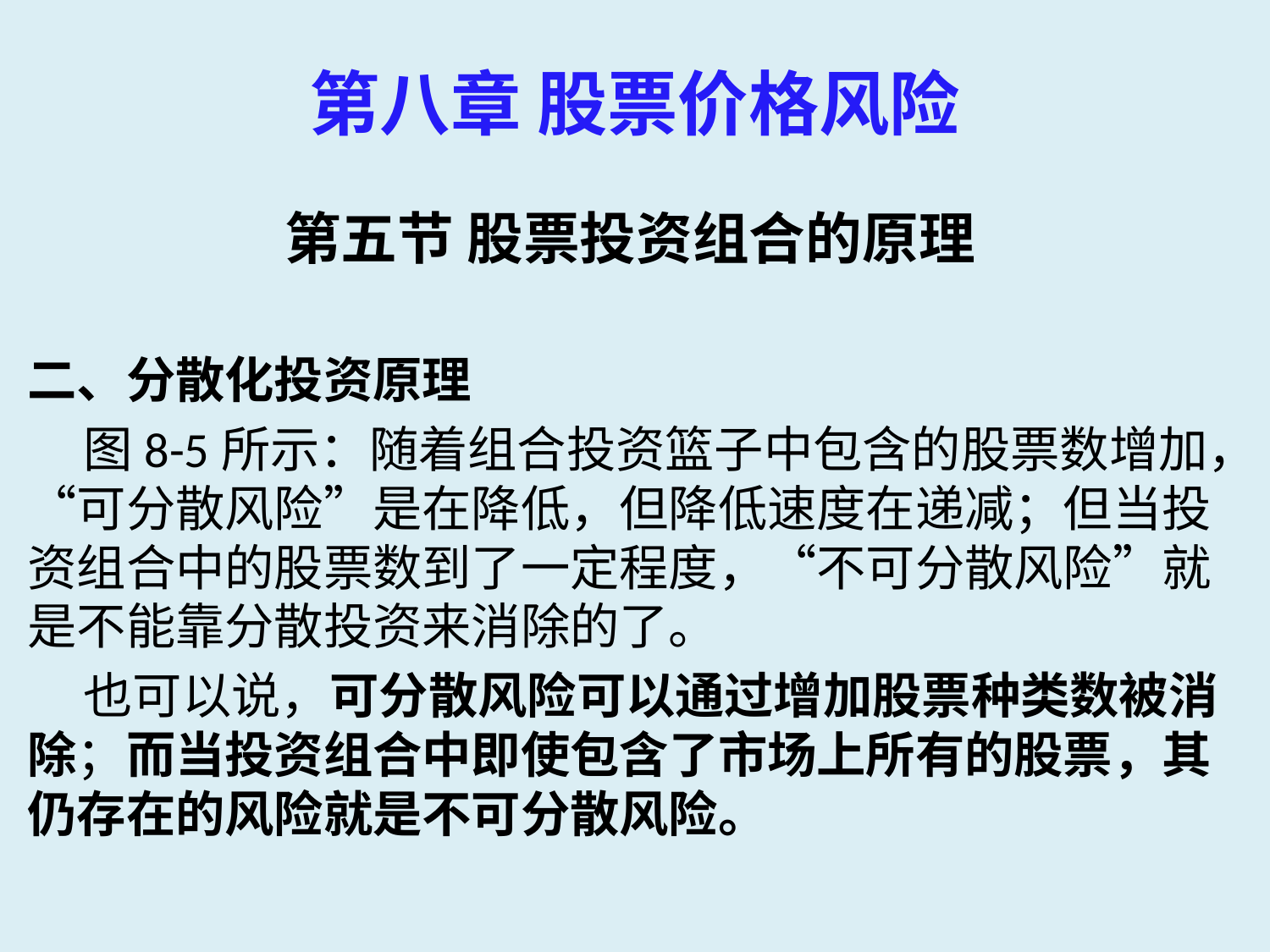

# 第八章 股票价格风险
第五节 股票投资组合的原理

二、分散化投资原理
    图8-5所示：随着组合投资篮子中包含的股票数增加，“可分散风险”是在降低，但降低速度在递减；但当投资组合中的股票数到了一定程度，“不可分散风险”就是不能靠分散投资来消除的了。
    也可以说，可分散风险可以通过增加股票种类数被消除；而当投资组合中即使包含了市场上所有的股票，其仍存在的风险就是不可分散风险。